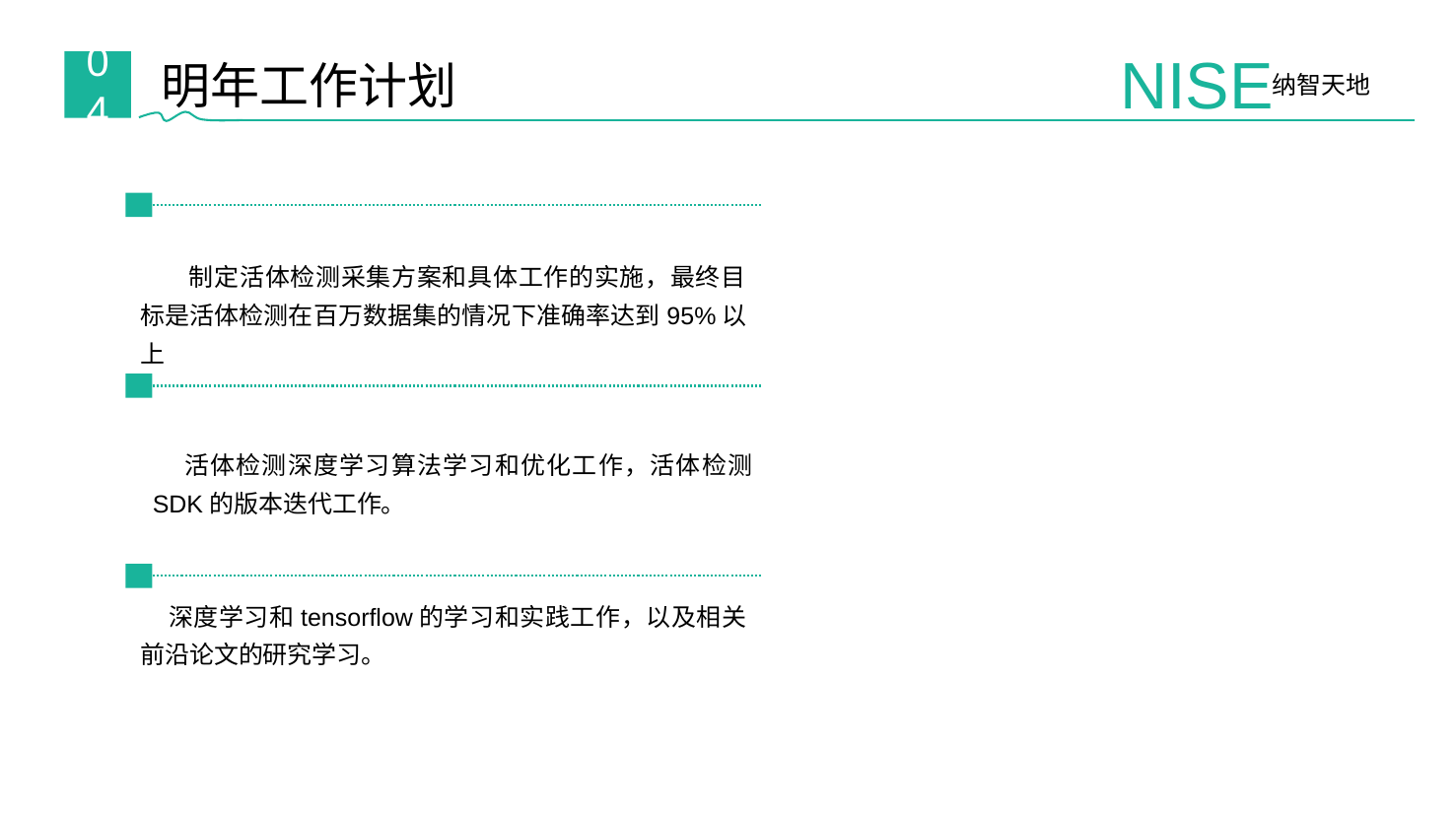

NISE
纳智天地

明年工作计划
04

        制定活体检测采集方案和具体工作的实施，最终目标是活体检测在百万数据集的情况下准确率达到95%以上

    活体检测深度学习算法学习和优化工作，活体检测SDK的版本迭代工作。

    深度学习和tensorflow的学习和实践工作，以及相关前沿论文的研究学习。